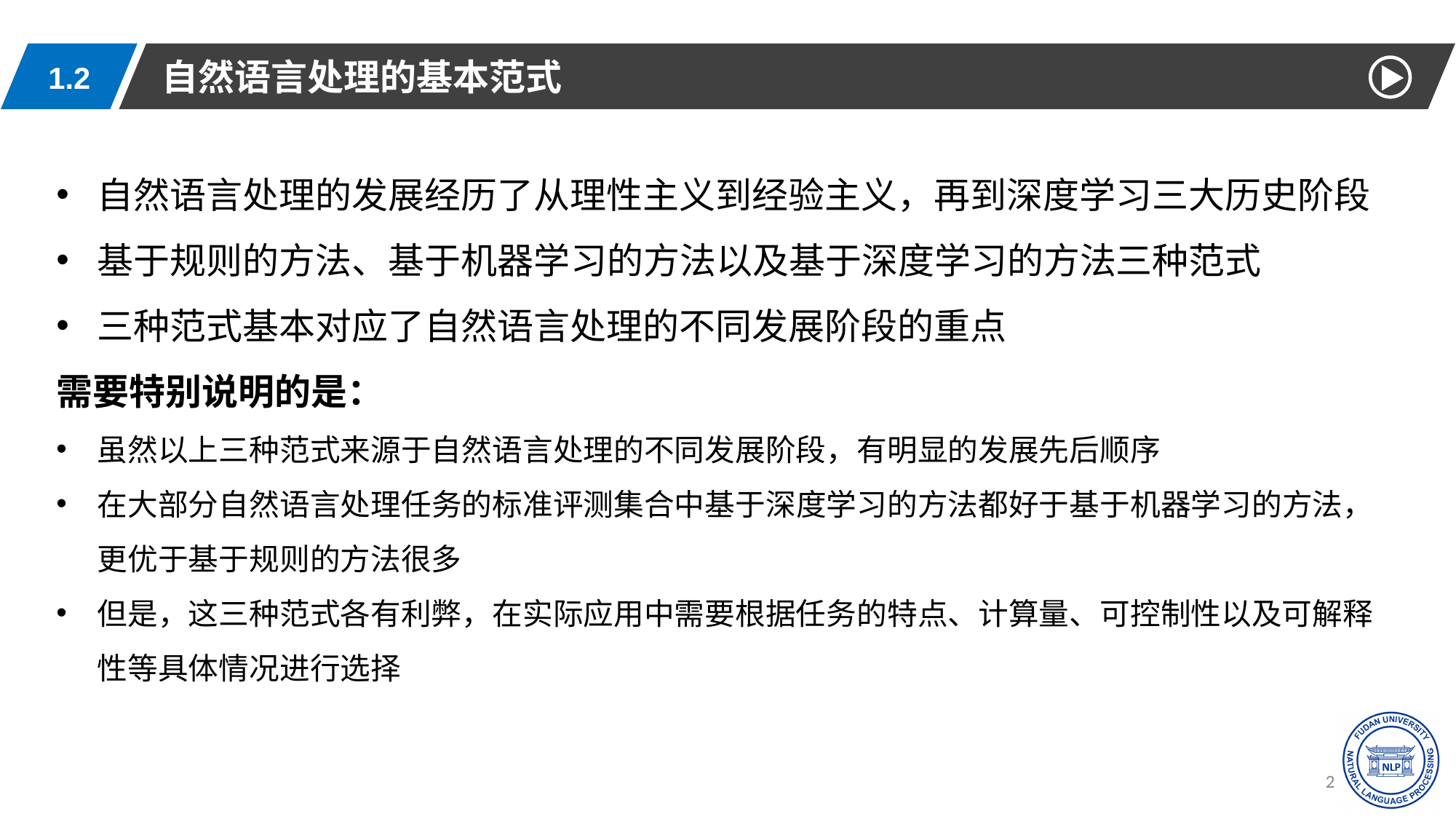

自然语言处理的基本范式
1.2

自然语言处理的发展经历了从理性主义到经验主义，再到深度学习三大历史阶段
基于规则的方法、基于机器学习的方法以及基于深度学习的方法三种范式
三种范式基本对应了自然语言处理的不同发展阶段的重点
需要特别说明的是：
虽然以上三种范式来源于自然语言处理的不同发展阶段，有明显的发展先后顺序
在大部分自然语言处理任务的标准评测集合中基于深度学习的方法都好于基于机器学习的方法，更优于基于规则的方法很多
但是，这三种范式各有利弊，在实际应用中需要根据任务的特点、计算量、可控制性以及可解释性等具体情况进行选择
23